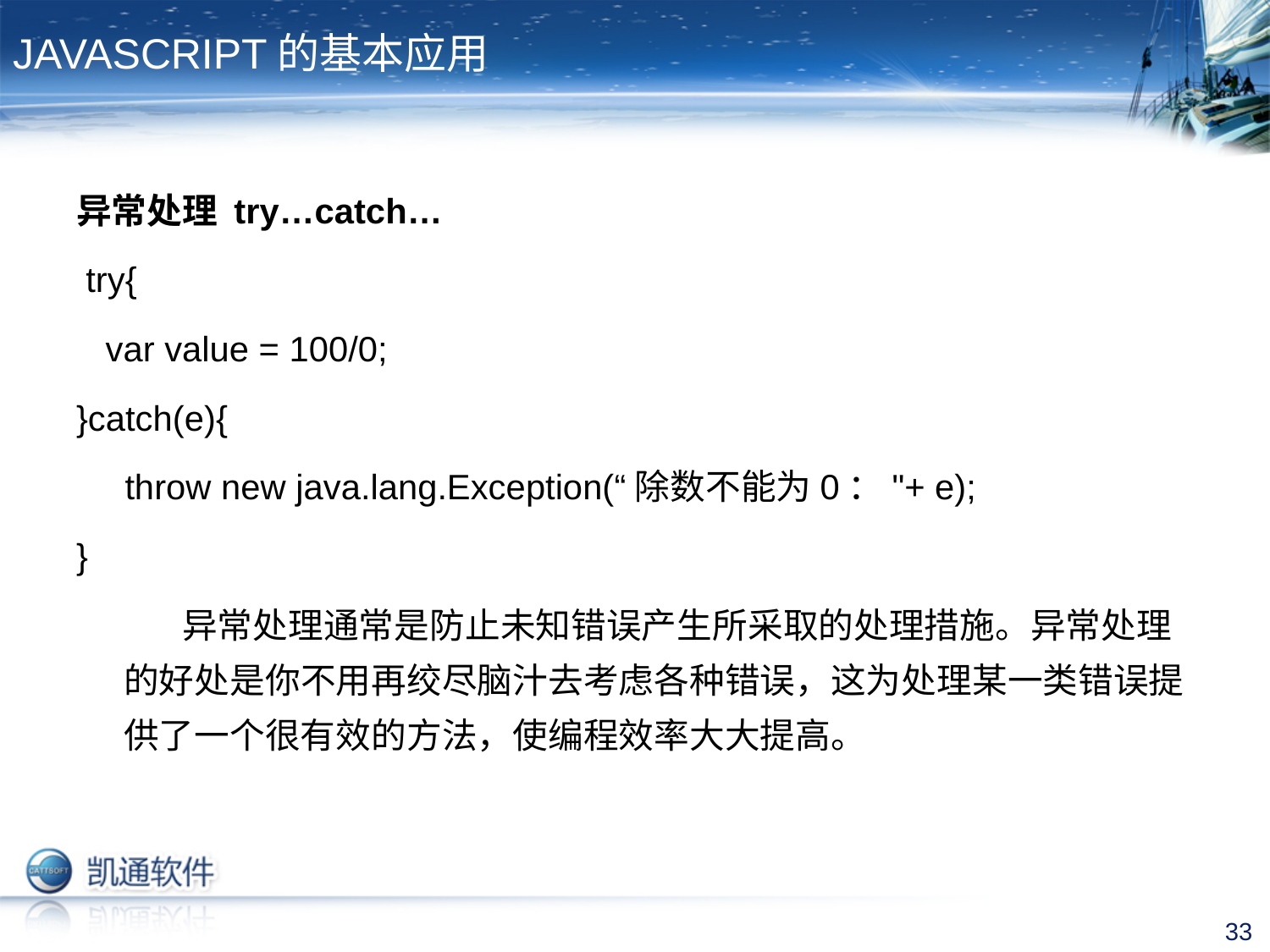

# JAVASCRIPT的基本应用
异常处理 try…catch…
 try{
   var value = 100/0;
}catch(e){
     throw new java.lang.Exception(“除数不能为0："+ e);
}
　　　异常处理通常是防止未知错误产生所采取的处理措施。异常处理的好处是你不用再绞尽脑汁去考虑各种错误，这为处理某一类错误提供了一个很有效的方法，使编程效率大大提高。

33